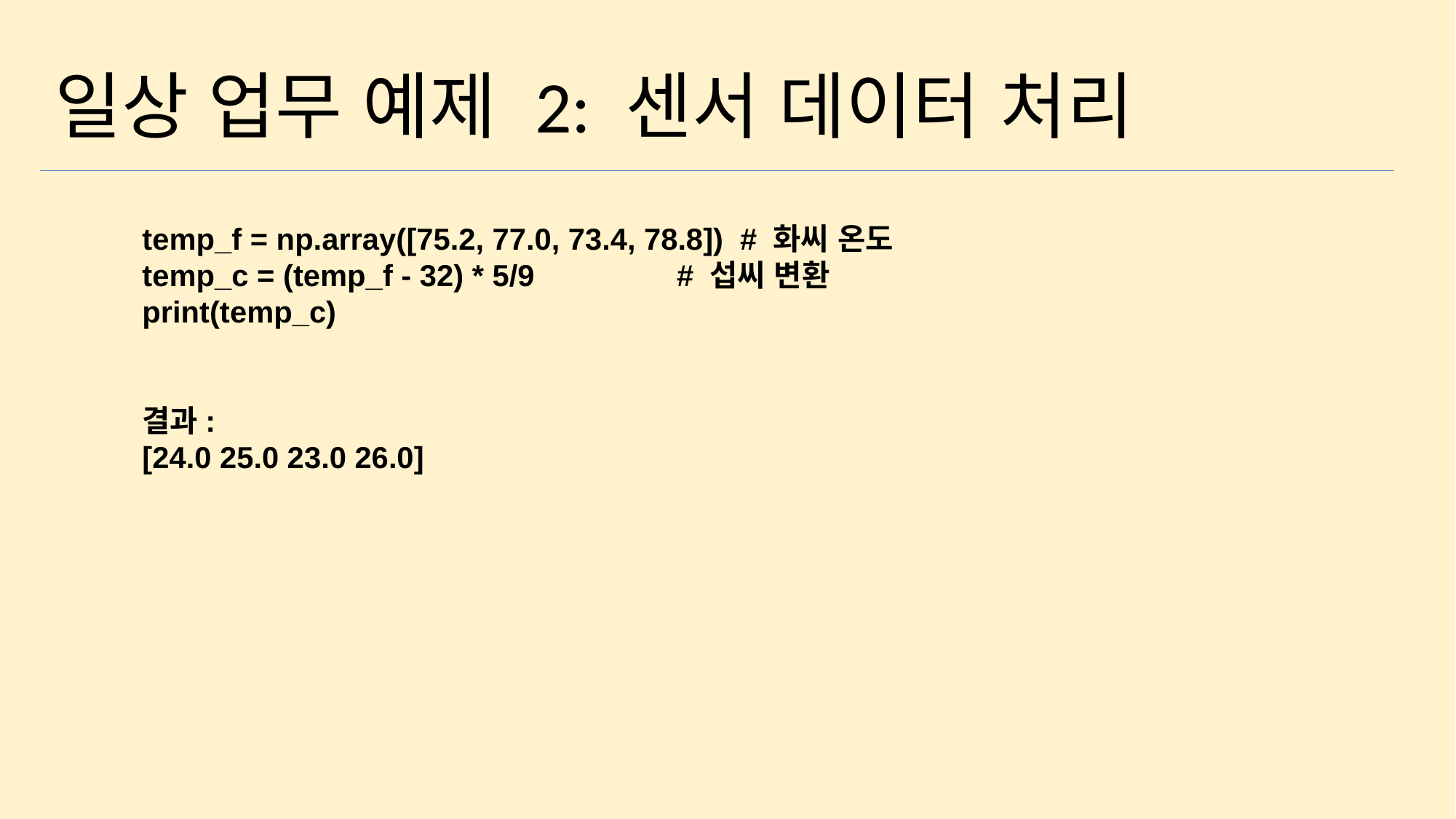

일상 업무 예제 2: 센서 데이터 처리
temp_f = np.array([75.2, 77.0, 73.4, 78.8])  # 화씨 온도
temp_c = (temp_f - 32) * 5/9                 # 섭씨 변환
print(temp_c)

결과:
[24.0 25.0 23.0 26.0]